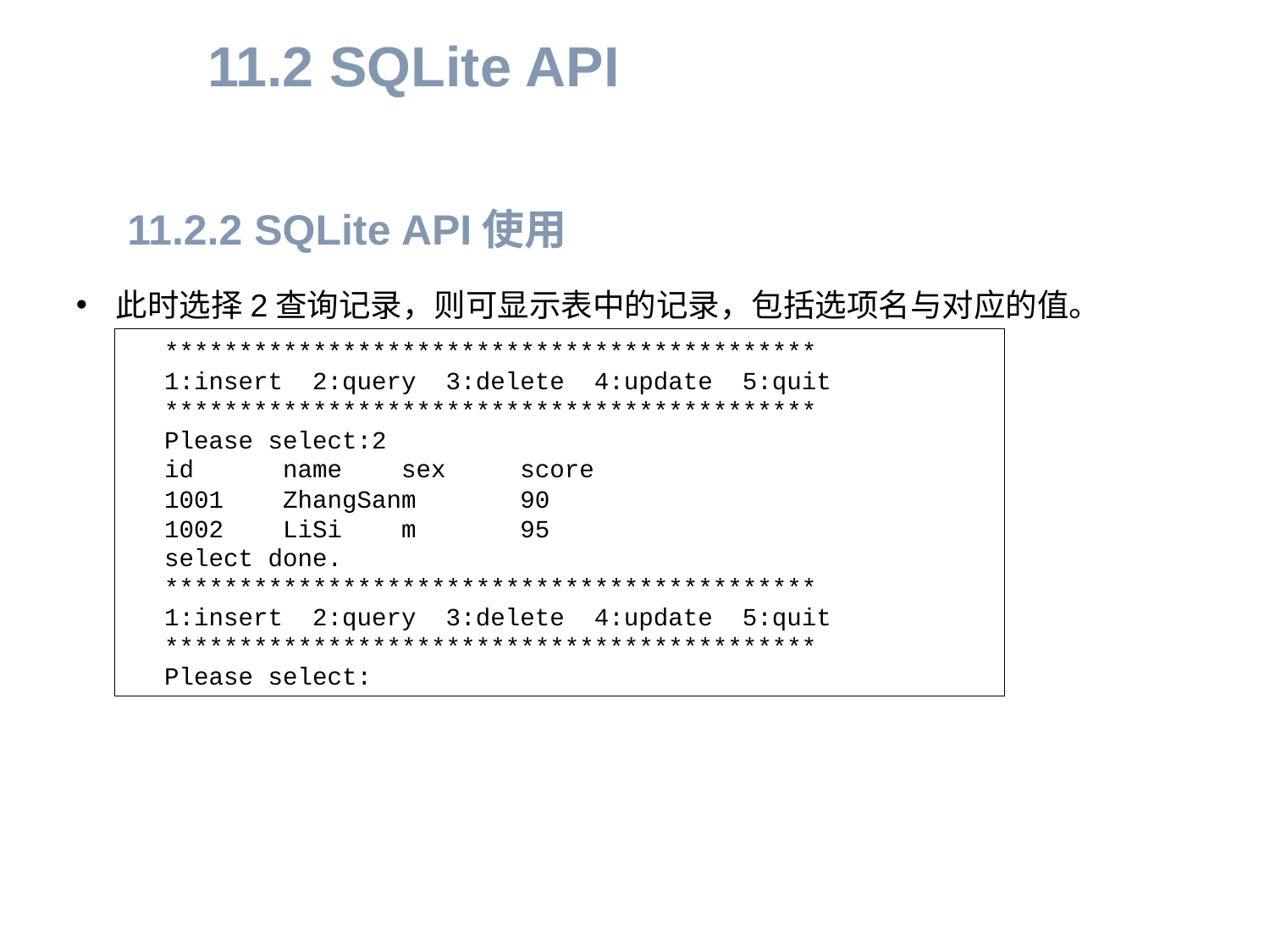

11.2 SQLite API
11.2.2 SQLite API使用
此时选择2查询记录，则可显示表中的记录，包括选项名与对应的值。
********************************************
1:insert  2:query  3:delete  4:update  5:quit
********************************************
Please select:2
id      name    sex     score
1001    ZhangSanm       90
1002    LiSi    m       95
select done.
********************************************
1:insert  2:query  3:delete  4:update  5:quit
********************************************
Please select: